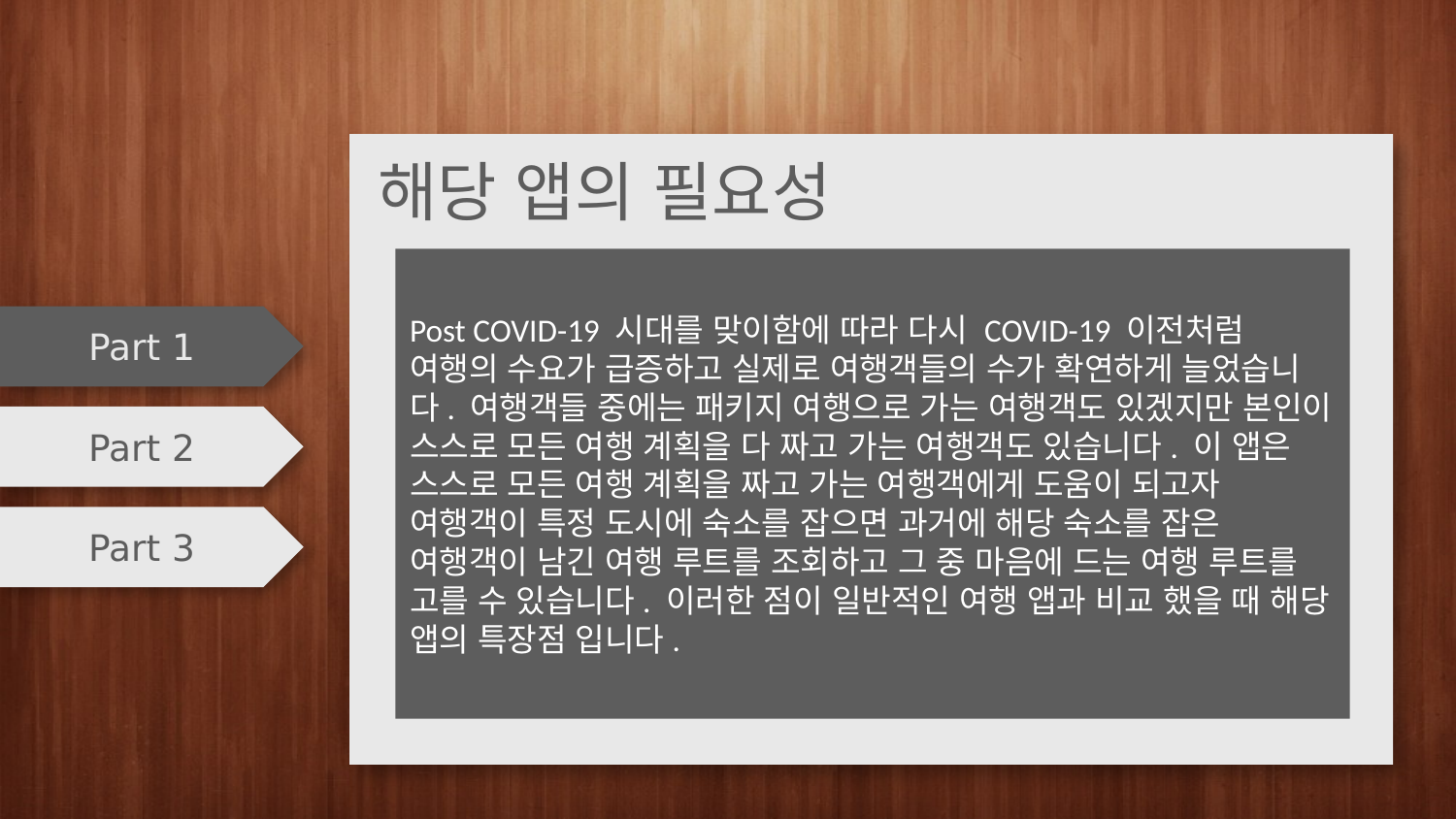

해당 앱의 필요성
Post COVID-19 시대를 맞이함에 따라 다시 COVID-19 이전처럼 여행의 수요가 급증하고 실제로 여행객들의 수가 확연하게 늘었습니다. 여행객들 중에는 패키지 여행으로 가는 여행객도 있겠지만 본인이 스스로 모든 여행 계획을 다 짜고 가는 여행객도 있습니다. 이 앱은 스스로 모든 여행 계획을 짜고 가는 여행객에게 도움이 되고자 여행객이 특정 도시에 숙소를 잡으면 과거에 해당 숙소를 잡은 여행객이 남긴 여행 루트를 조회하고 그 중 마음에 드는 여행 루트를 고를 수 있습니다. 이러한 점이 일반적인 여행 앱과 비교 했을 때 해당 앱의 특장점 입니다.
Part 1
Part 2
Part 3